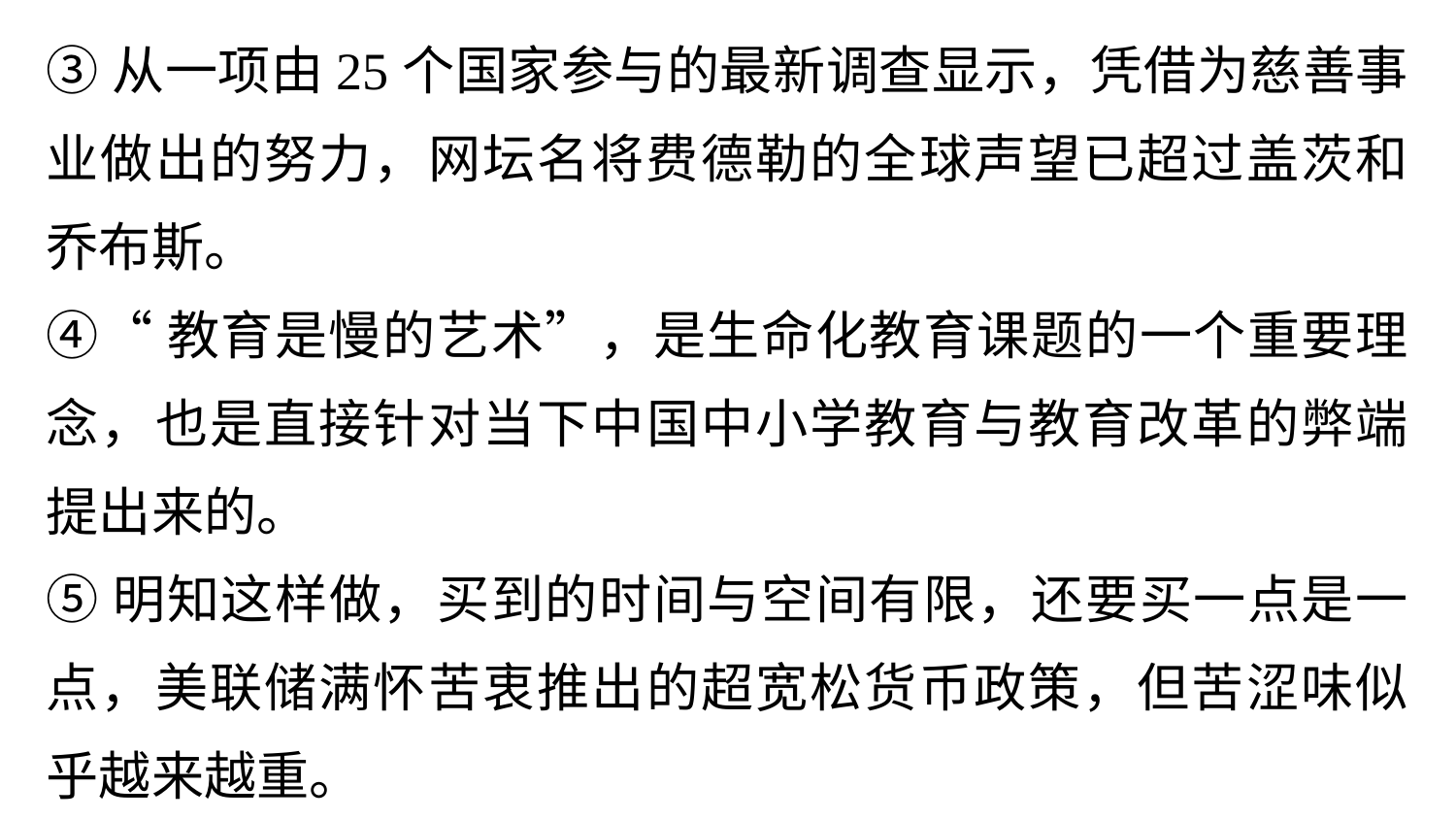

③从一项由25个国家参与的最新调查显示，凭借为慈善事业做出的努力，网坛名将费德勒的全球声望已超过盖茨和乔布斯。
④“教育是慢的艺术”，是生命化教育课题的一个重要理念，也是直接针对当下中国中小学教育与教育改革的弊端提出来的。
⑤明知这样做，买到的时间与空间有限，还要买一点是一点，美联储满怀苦衷推出的超宽松货币政策，但苦涩味似乎越来越重。